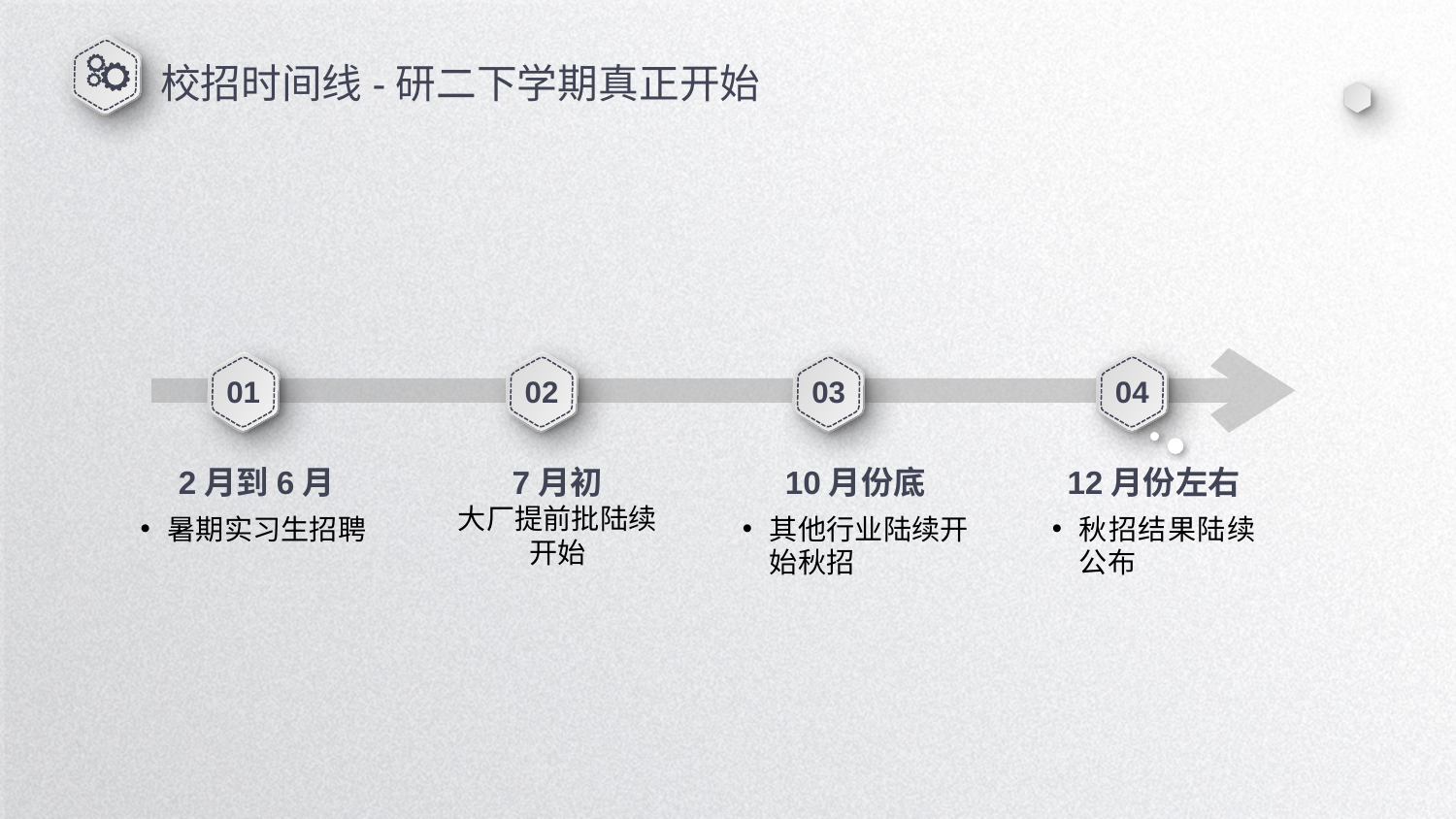

校招时间线-研二下学期真正开始

01

02

03

04

2月到6月
暑期实习生招聘
7月初
大厂提前批陆续开始
10月份底
其他行业陆续开始秋招
12月份左右
秋招结果陆续公布